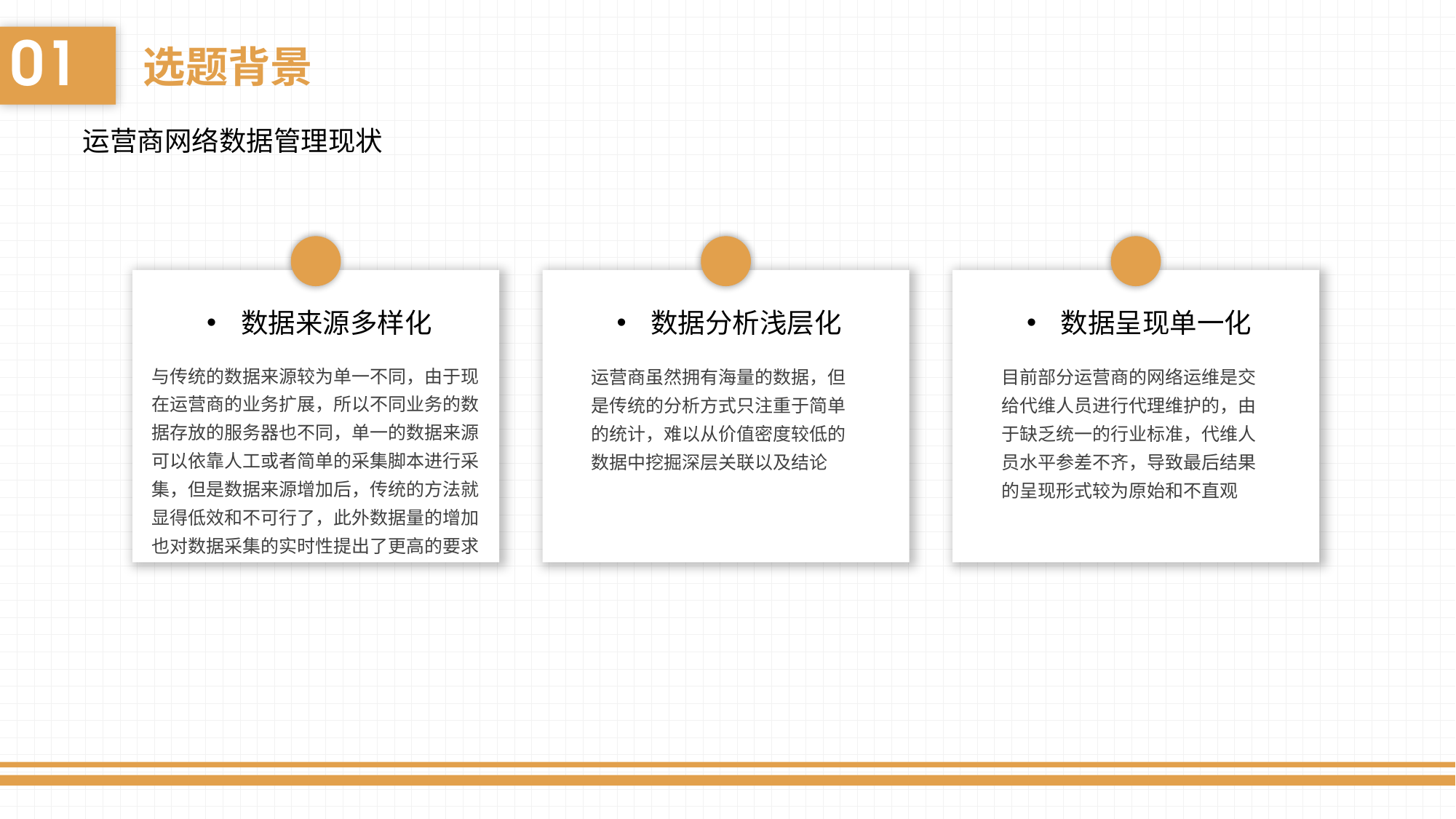

01
选题背景
运营商网络数据管理现状

数据来源多样化
与传统的数据来源较为单一不同，由于现在运营商的业务扩展，所以不同业务的数据存放的服务器也不同，单一的数据来源可以依靠人工或者简单的采集脚本进行采集，但是数据来源增加后，传统的方法就显得低效和不可行了，此外数据量的增加也对数据采集的实时性提出了更高的要求

数据分析浅层化
运营商虽然拥有海量的数据，但是传统的分析方式只注重于简单的统计，难以从价值密度较低的数据中挖掘深层关联以及结论

数据呈现单一化
目前部分运营商的网络运维是交给代维人员进行代理维护的，由于缺乏统一的行业标准，代维人员水平参差不齐，导致最后结果的呈现形式较为原始和不直观